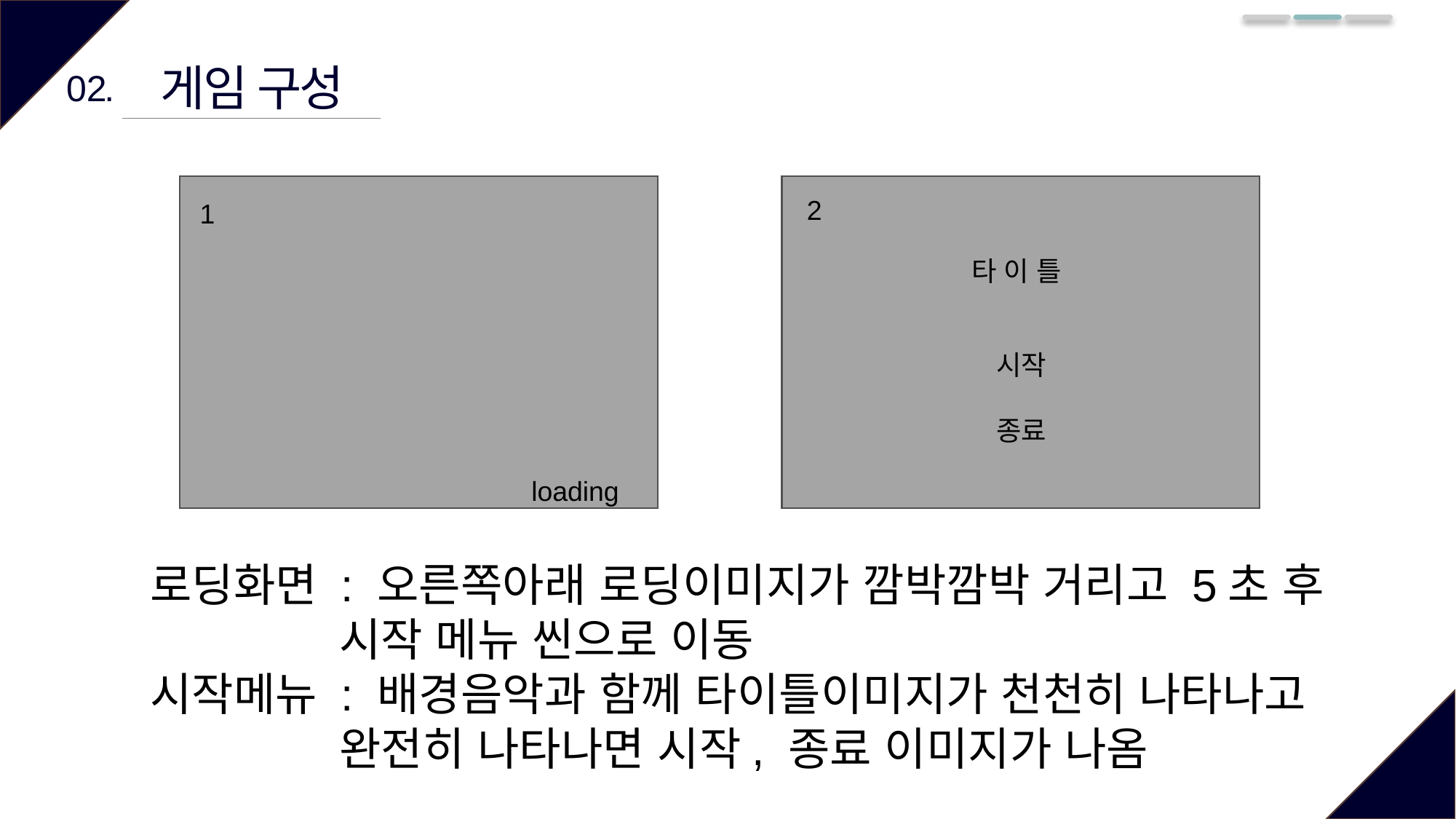

게임 구성
02.

2
1
타 이 틀
시작

종료
loading
로딩화면 : 오른쪽아래 로딩이미지가 깜박깜박 거리고 5초 후
              시작 메뉴 씬으로 이동
시작메뉴 : 배경음악과 함께 타이틀이미지가 천천히 나타나고
              완전히 나타나면 시작, 종료 이미지가 나옴